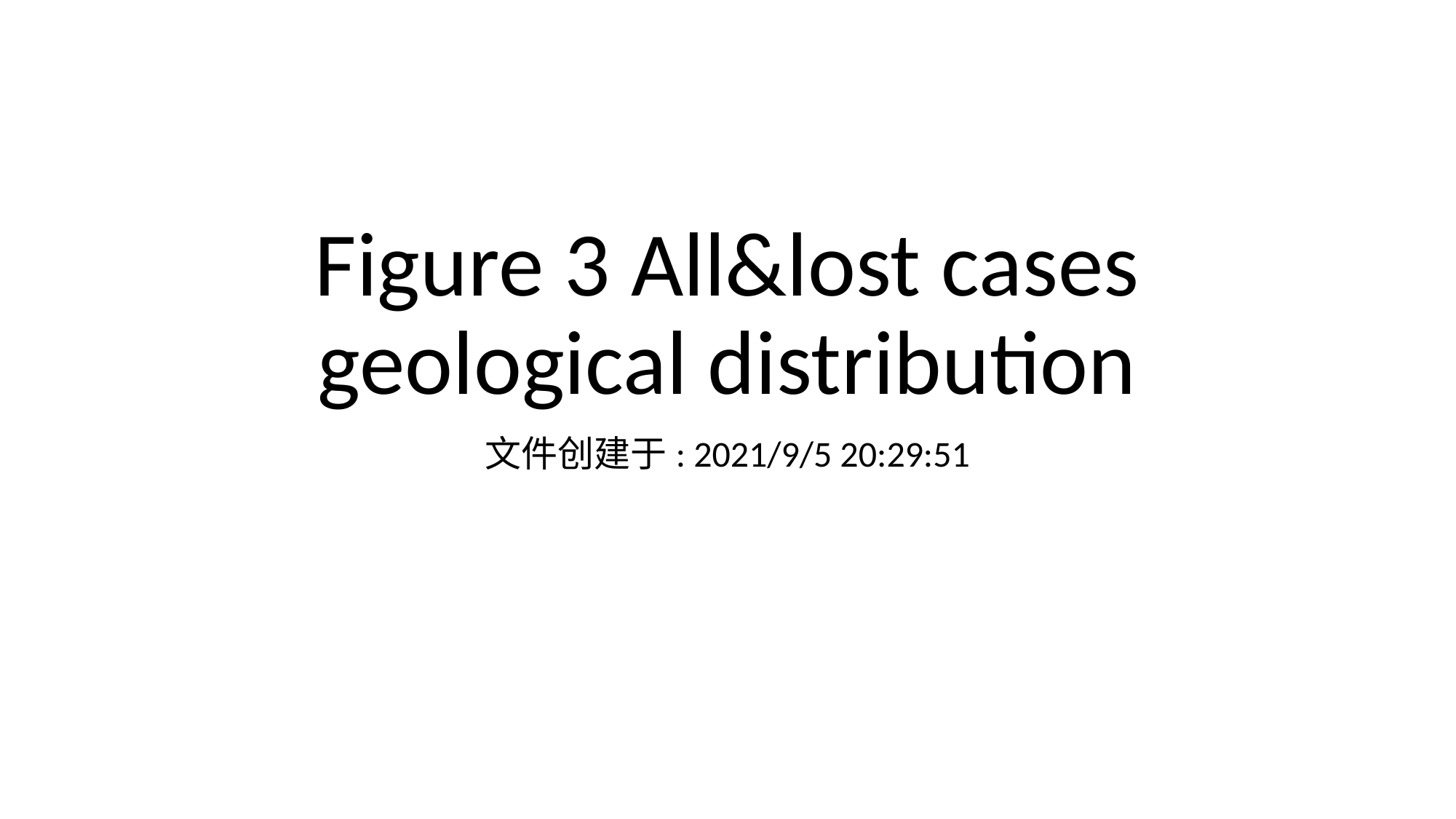

# Figure 3 All&lost cases geological distribution
文件创建于: 2021/9/5 20:29:51